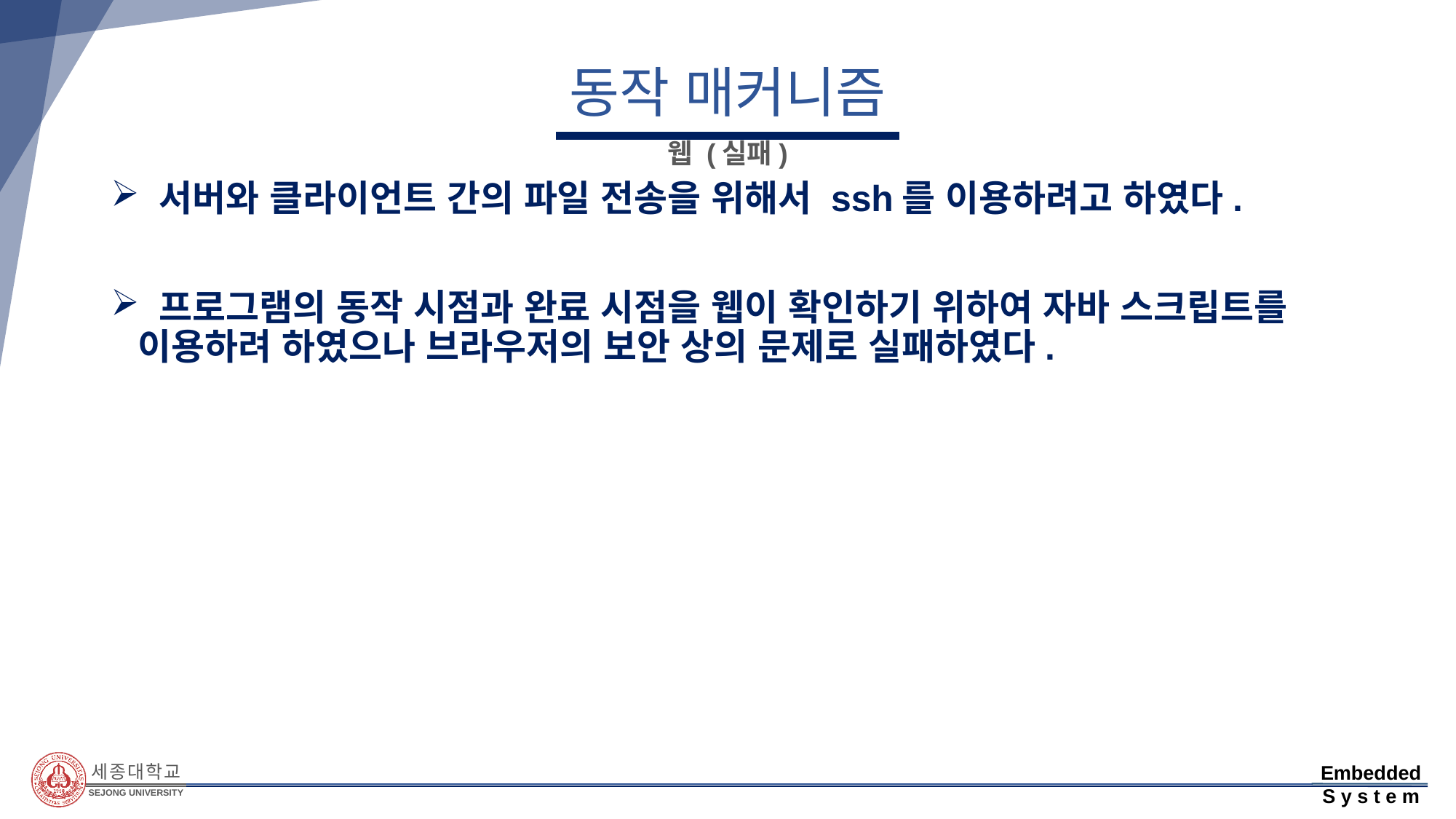

# 동작 매커니즘
웹 (실패)
 서버와 클라이언트 간의 파일 전송을 위해서 ssh를 이용하려고 하였다.

 프로그램의 동작 시점과 완료 시점을 웹이 확인하기 위하여 자바 스크립트를 이용하려 하였으나 브라우저의 보안 상의 문제로 실패하였다.